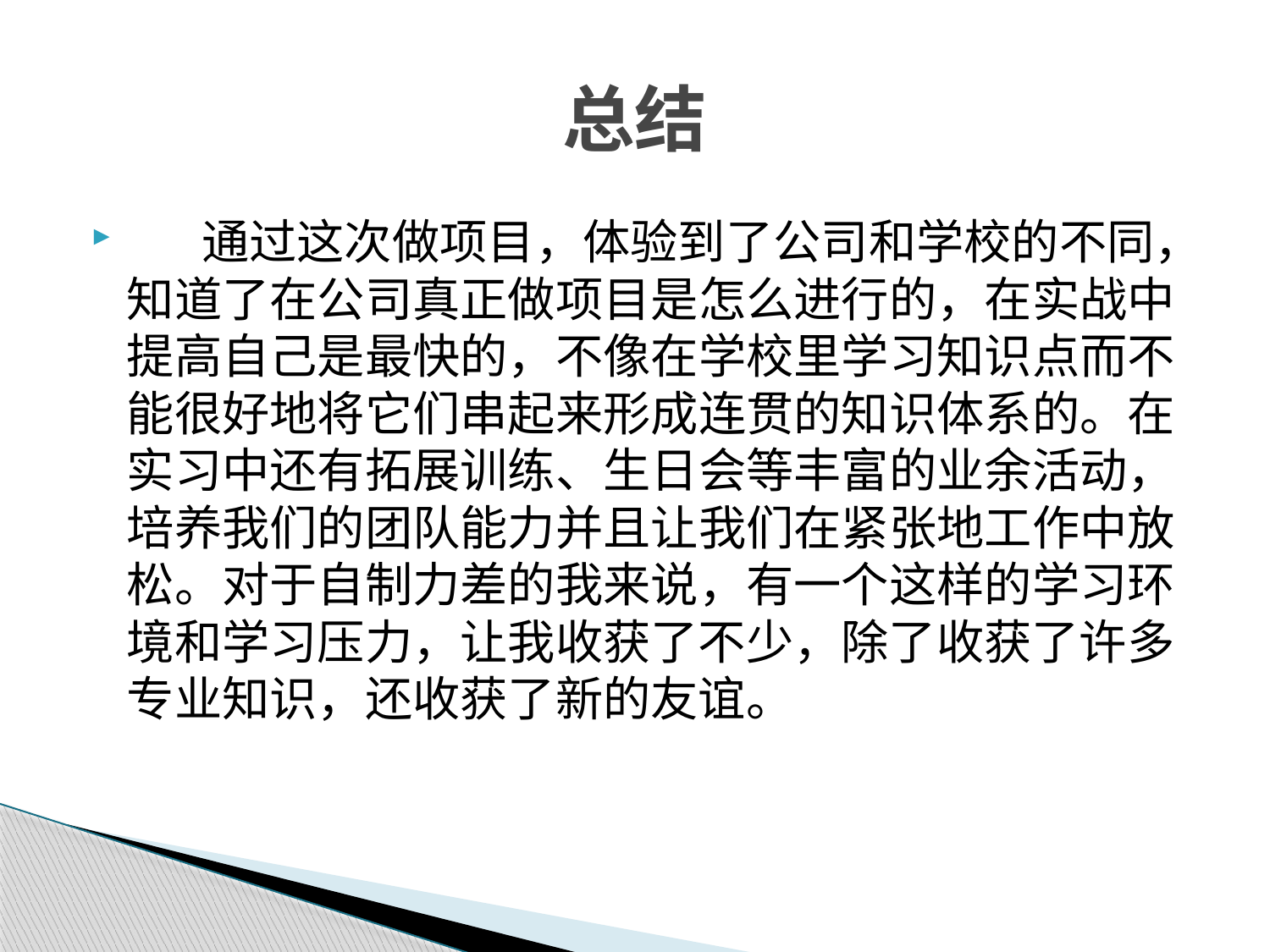

# 总结
      通过这次做项目，体验到了公司和学校的不同，知道了在公司真正做项目是怎么进行的，在实战中提高自己是最快的，不像在学校里学习知识点而不能很好地将它们串起来形成连贯的知识体系的。在实习中还有拓展训练、生日会等丰富的业余活动，培养我们的团队能力并且让我们在紧张地工作中放松。对于自制力差的我来说，有一个这样的学习环境和学习压力，让我收获了不少，除了收获了许多专业知识，还收获了新的友谊。